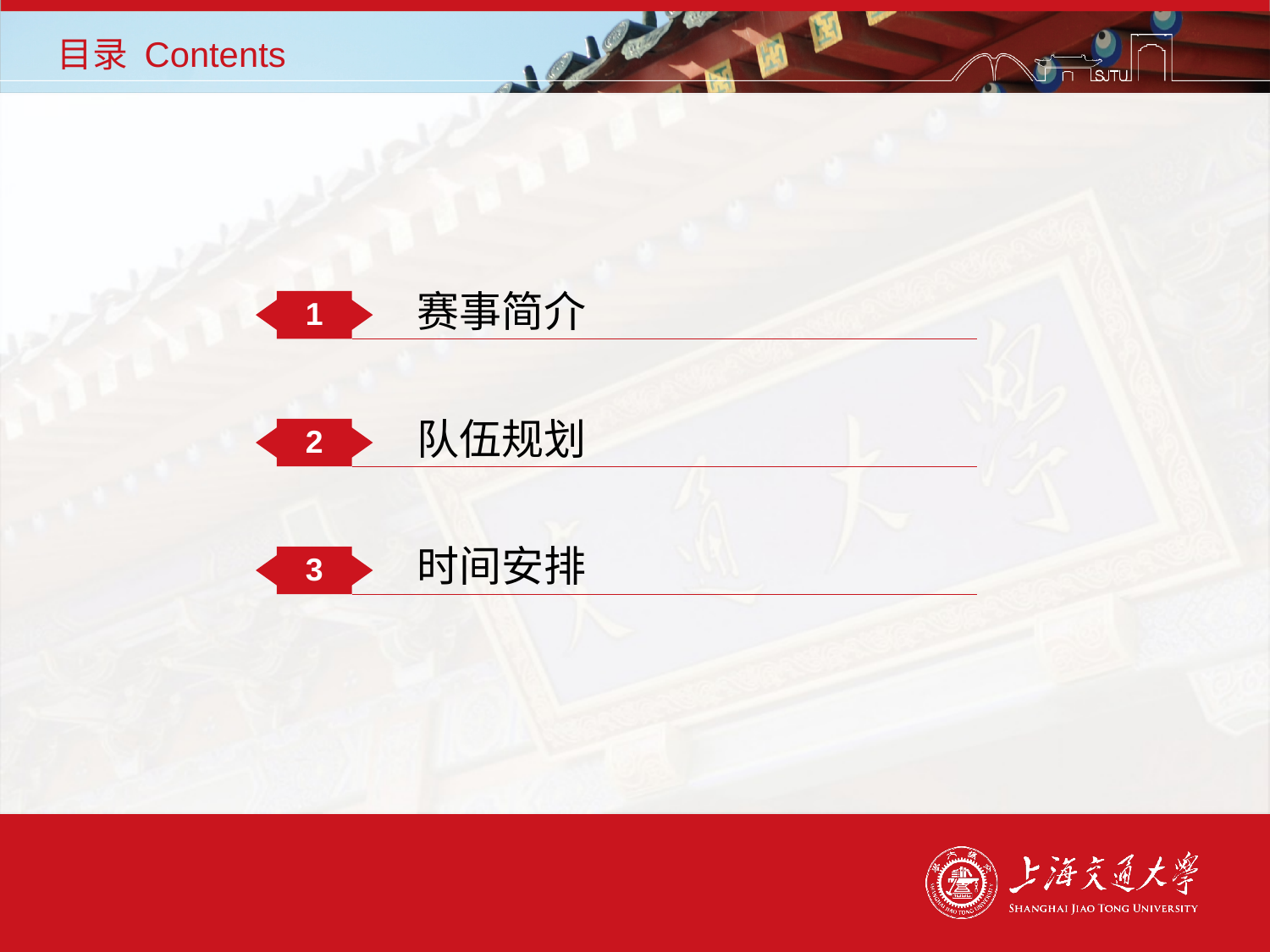

# 目录 Contents
赛事简介
1

队伍规划
2

时间安排
3